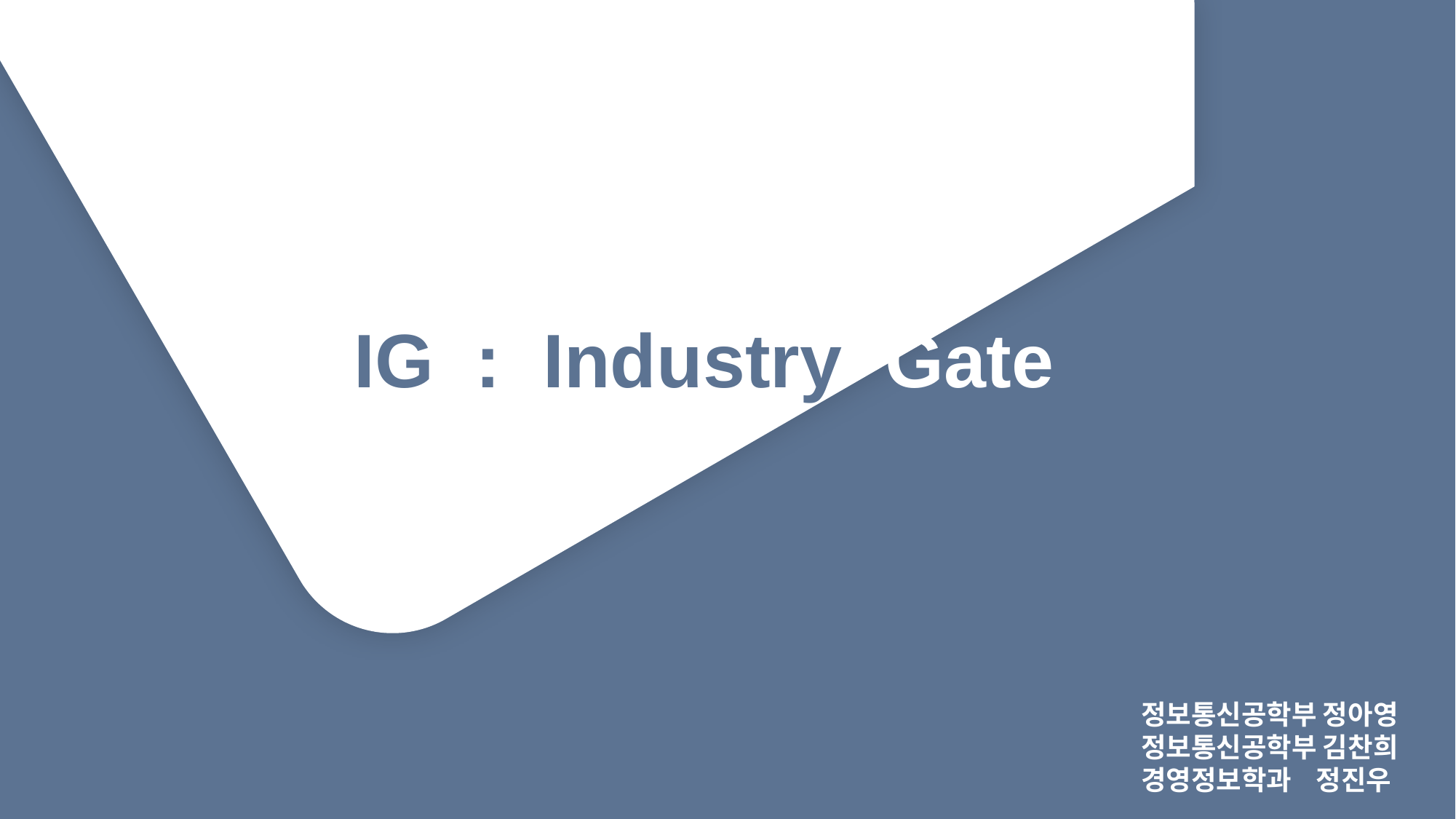

IG  :  Industry  Gate
정보통신공학부 정아영
정보통신공학부 김찬희
경영정보학과    정진우